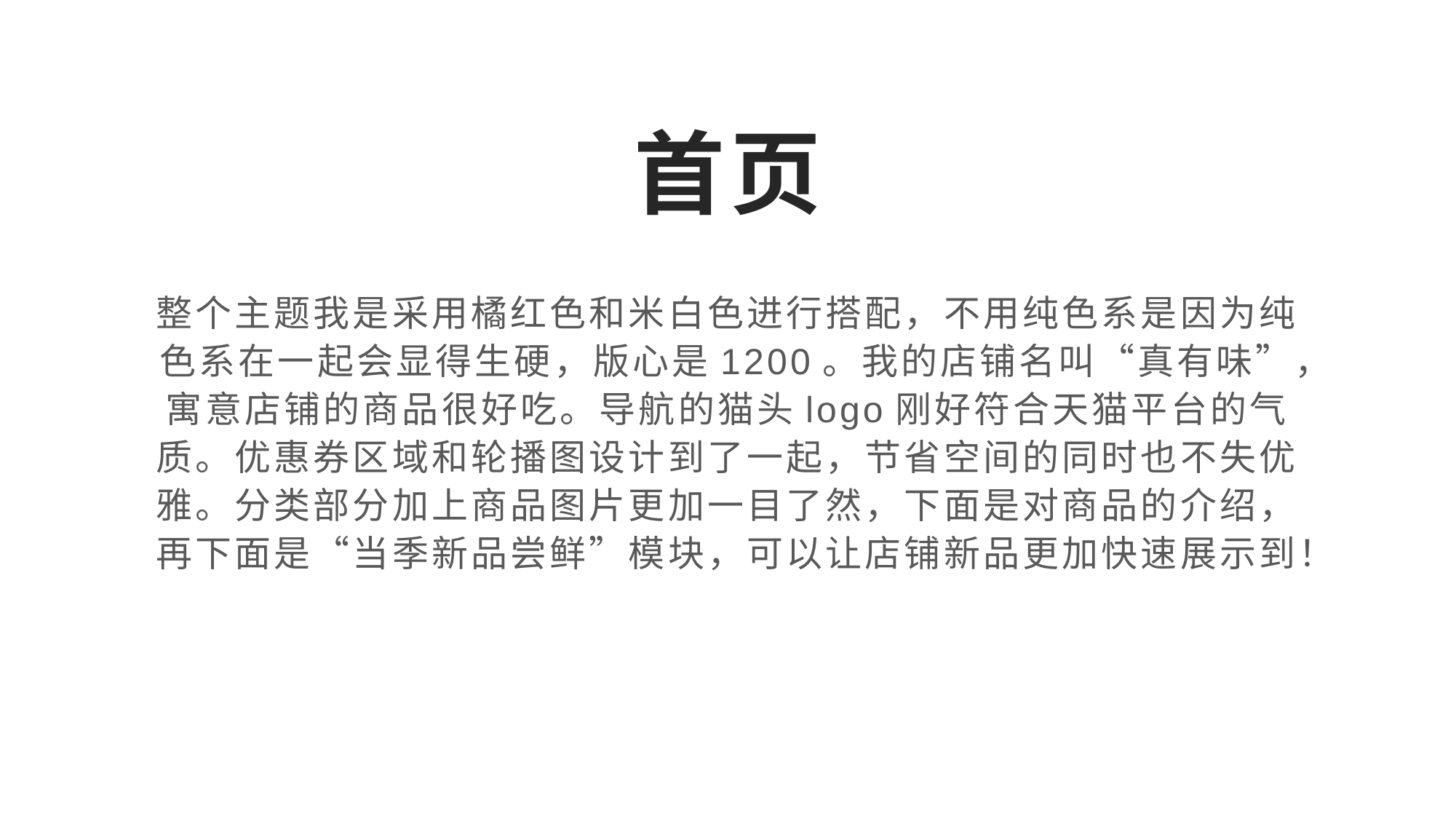

# 首页
整个主题我是采用橘红色和米白色进行搭配，不用纯色系是因为纯色系在一起会显得生硬，版心是1200。我的店铺名叫“真有味”，寓意店铺的商品很好吃。导航的猫头logo刚好符合天猫平台的气质。优惠券区域和轮播图设计到了一起，节省空间的同时也不失优雅。分类部分加上商品图片更加一目了然，下面是对商品的介绍，再下面是“当季新品尝鲜”模块，可以让店铺新品更加快速展示到！